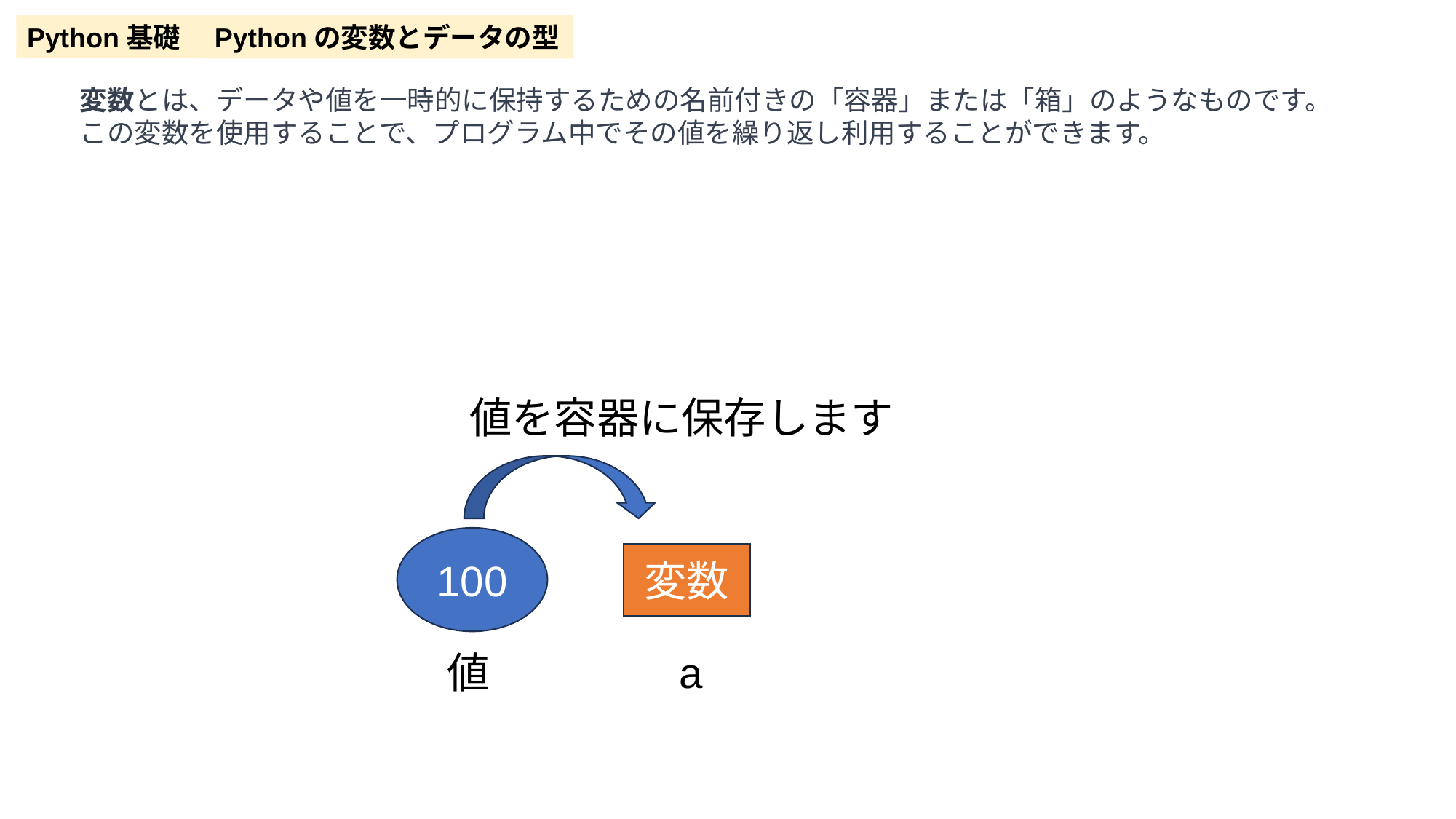

Python基礎
Pythonの変数とデータの型
変数とは、データや値を一時的に保持するための名前付きの「容器」または「箱」のようなものです。
この変数を使用することで、プログラム中でその値を繰り返し利用することができます。
値を容器に保存します

100
変数
値
a